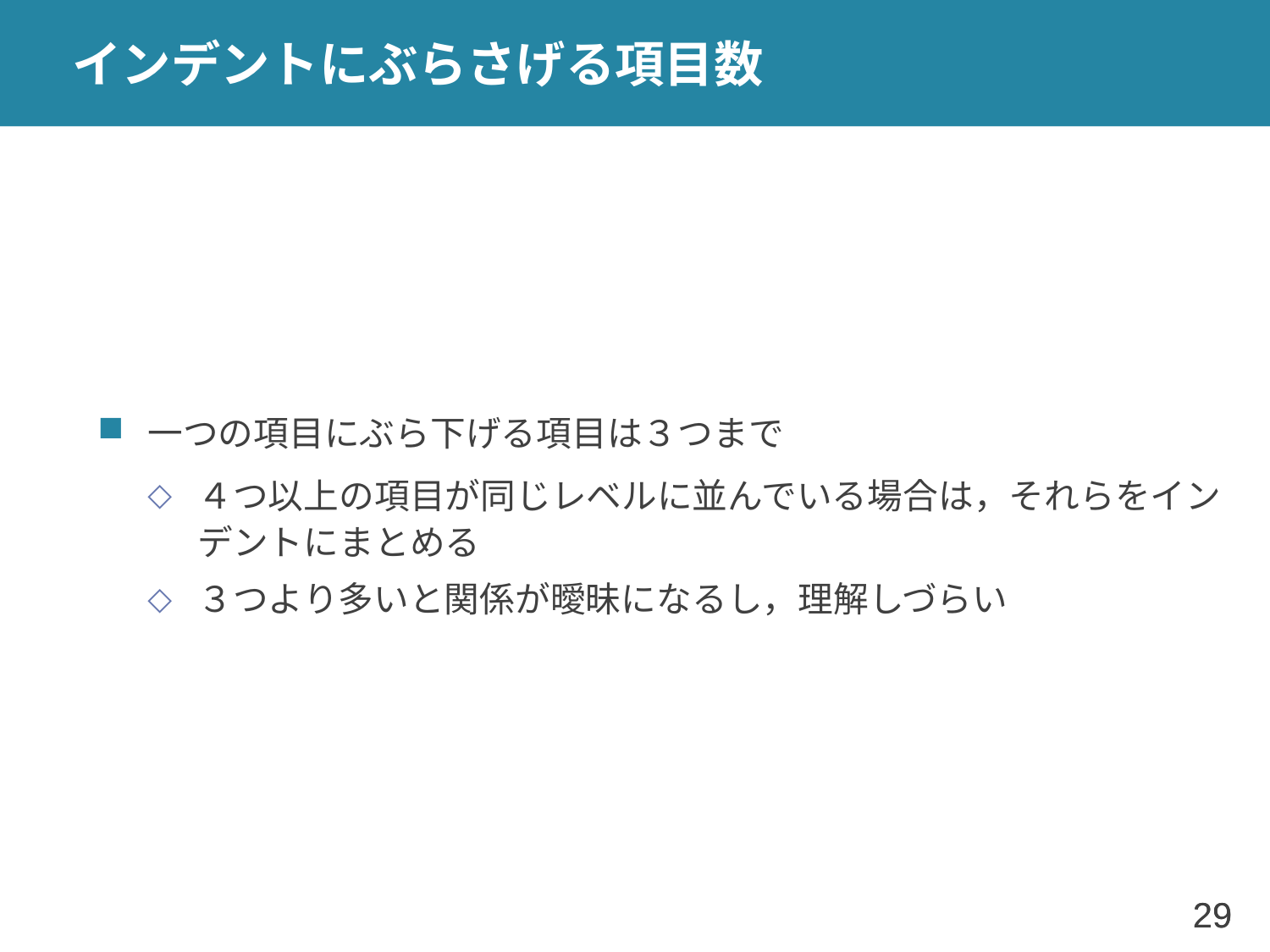

# インデントにぶらさげる項目数
一つの項目にぶら下げる項目は３つまで
４つ以上の項目が同じレベルに並んでいる場合は，それらをインデントにまとめる
３つより多いと関係が曖昧になるし，理解しづらい